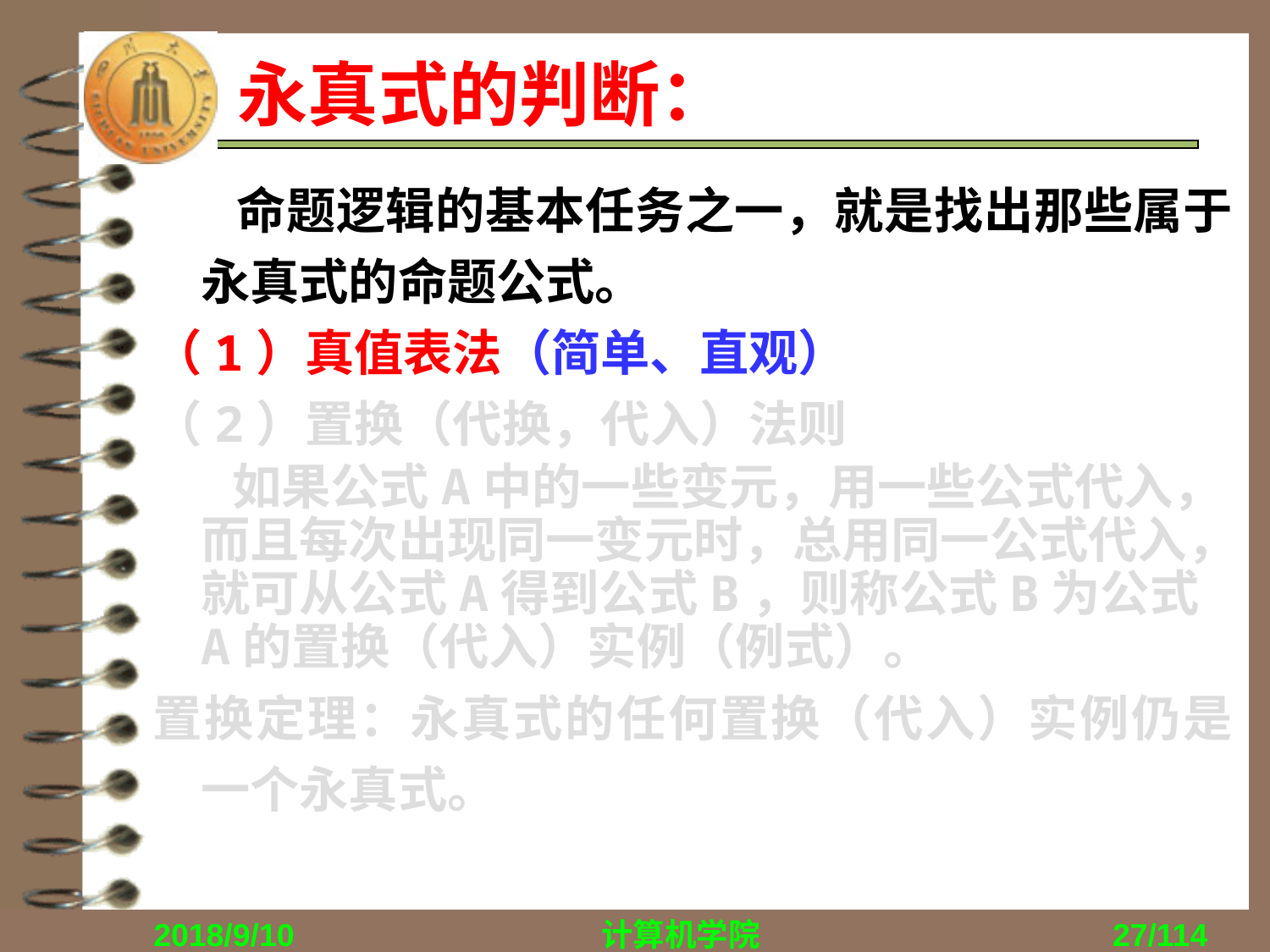

# 永真式的判断：
      命题逻辑的基本任务之一，就是找出那些属于永真式的命题公式。
（1）真值表法（简单、直观）
（2）置换（代换，代入）法则
      如果公式A中的一些变元，用一些公式代入，而且每次出现同一变元时，总用同一公式代入，就可从公式A得到公式B，则称公式B为公式A的置换（代入）实例（例式）。
置换定理：永真式的任何置换（代入）实例仍是一个永真式。
2018/9/10
计算机学院
27/114